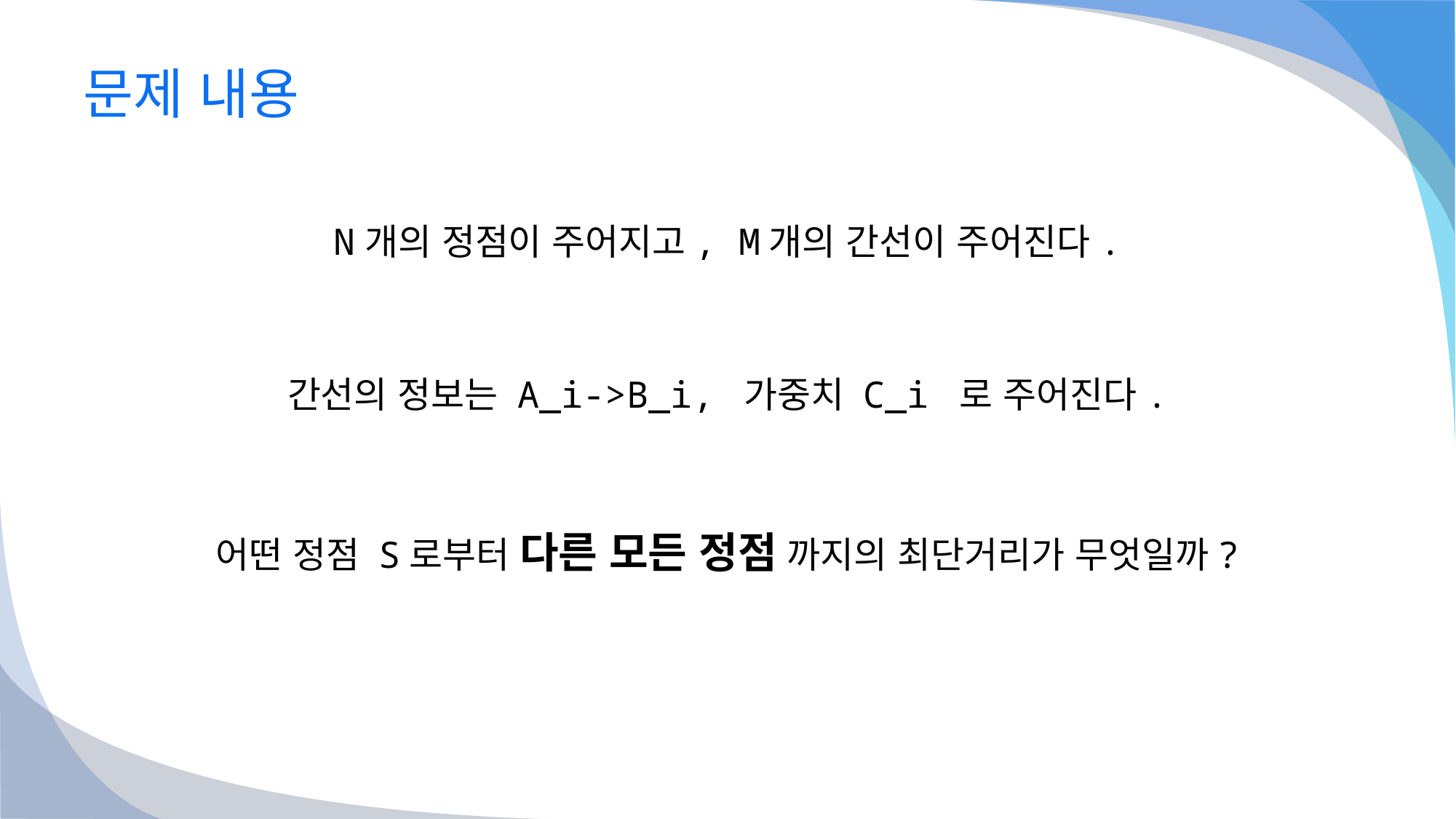

# 문제 내용

N개의 정점이 주어지고, M개의 간선이 주어진다.

간선의 정보는 A_i->B_i, 가중치 C_i 로 주어진다.

어떤 정점 S로부터 다른 모든 정점 까지의 최단거리가 무엇일까?